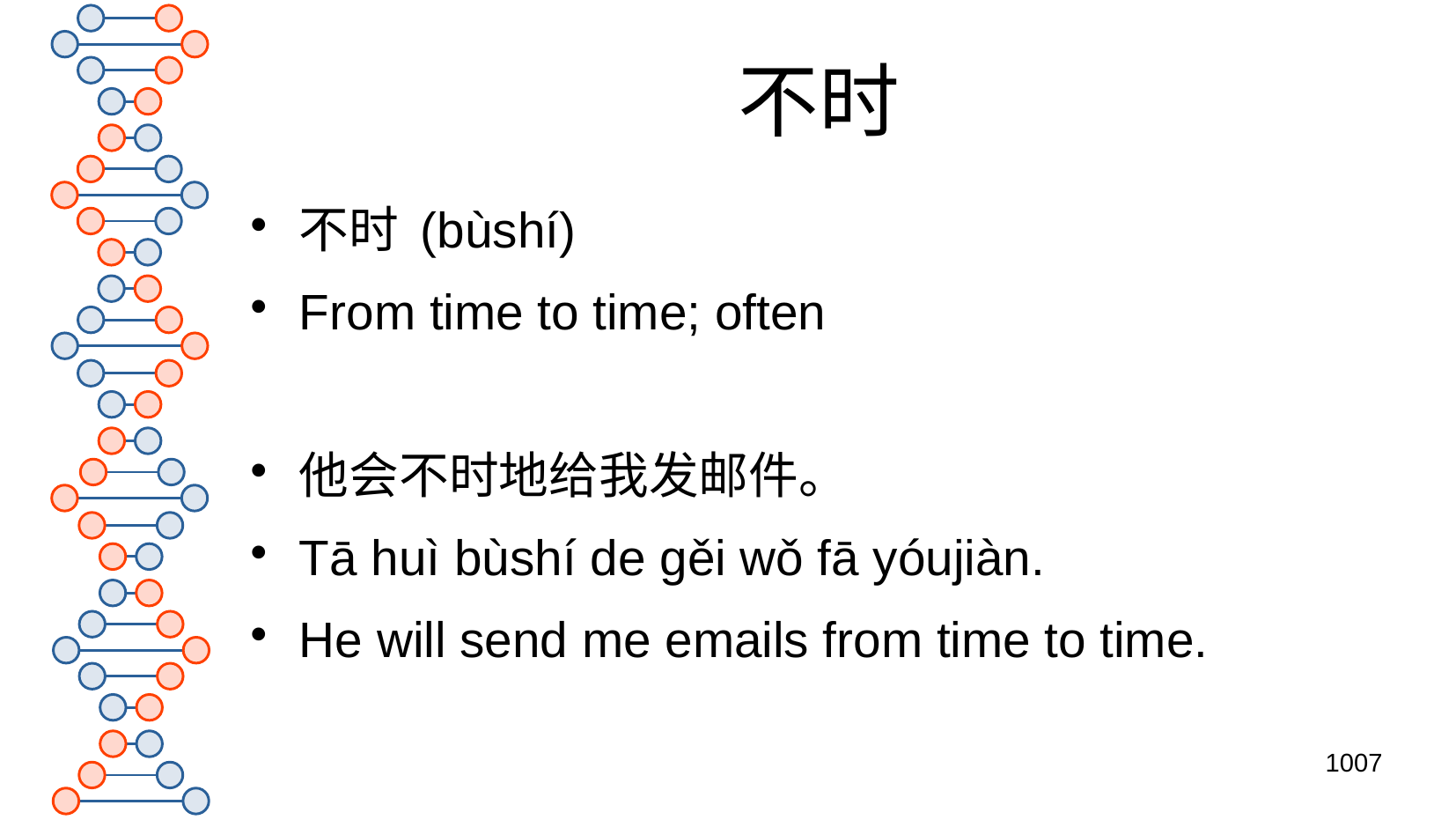

# 不时
不时 (bùshí)
From time to time; often

他会不时地给我发邮件。
Tā huì bùshí de gěi wǒ fā yóujiàn.
He will send me emails from time to time.

1007